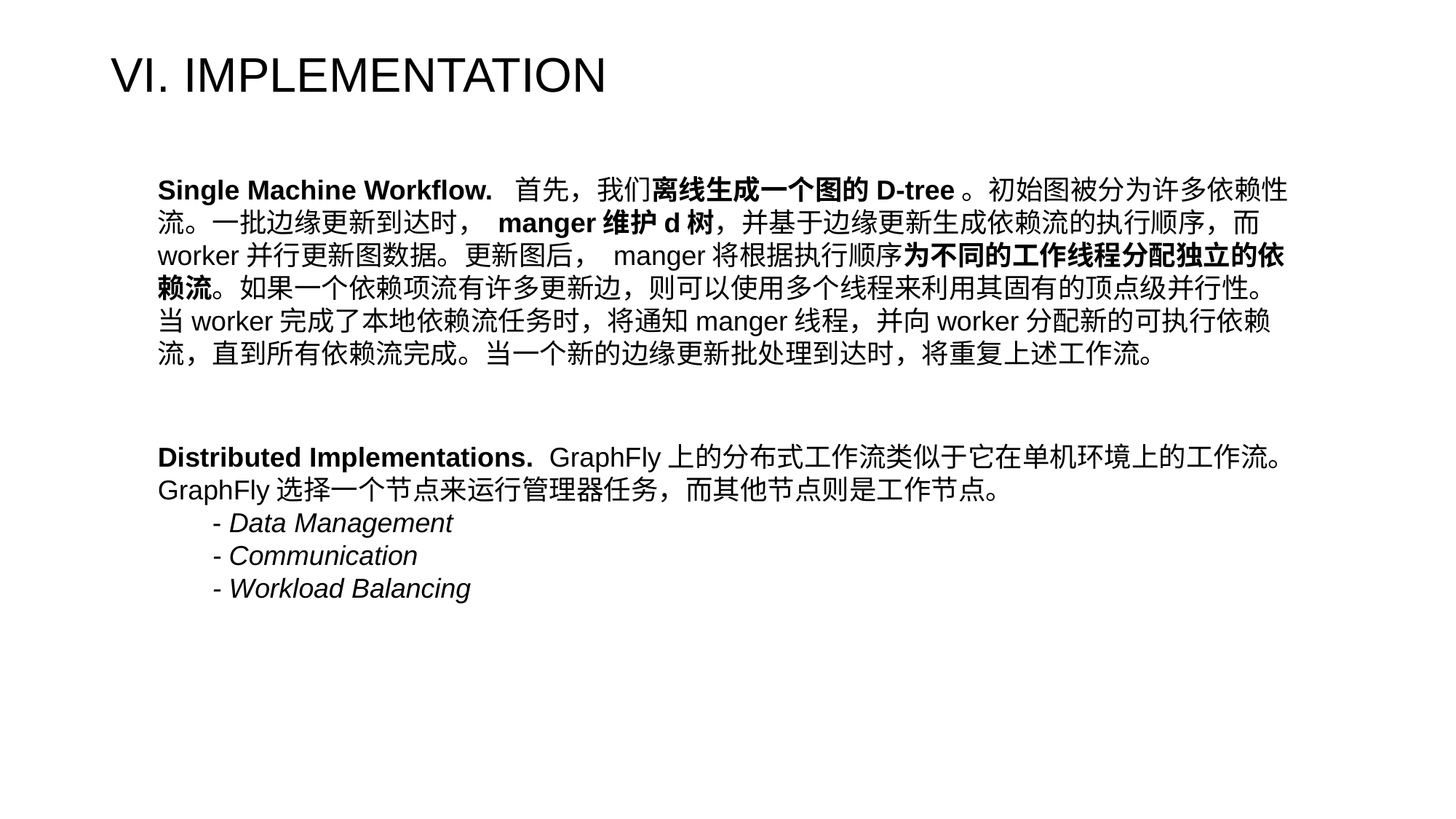

# VI. IMPLEMENTATION
Single Machine Workflow.  首先，我们离线生成一个图的D-tree。初始图被分为许多依赖性流。一批边缘更新到达时， manger维护d树，并基于边缘更新生成依赖流的执行顺序，而worker并行更新图数据。更新图后， manger将根据执行顺序为不同的工作线程分配独立的依赖流。如果一个依赖项流有许多更新边，则可以使用多个线程来利用其固有的顶点级并行性。当worker完成了本地依赖流任务时，将通知manger线程，并向worker分配新的可执行依赖流，直到所有依赖流完成。当一个新的边缘更新批处理到达时，将重复上述工作流。
Distributed Implementations.  GraphFly上的分布式工作流类似于它在单机环境上的工作流。GraphFly选择一个节点来运行管理器任务，而其他节点则是工作节点。
- Data Management
- Communication
- Workload Balancing